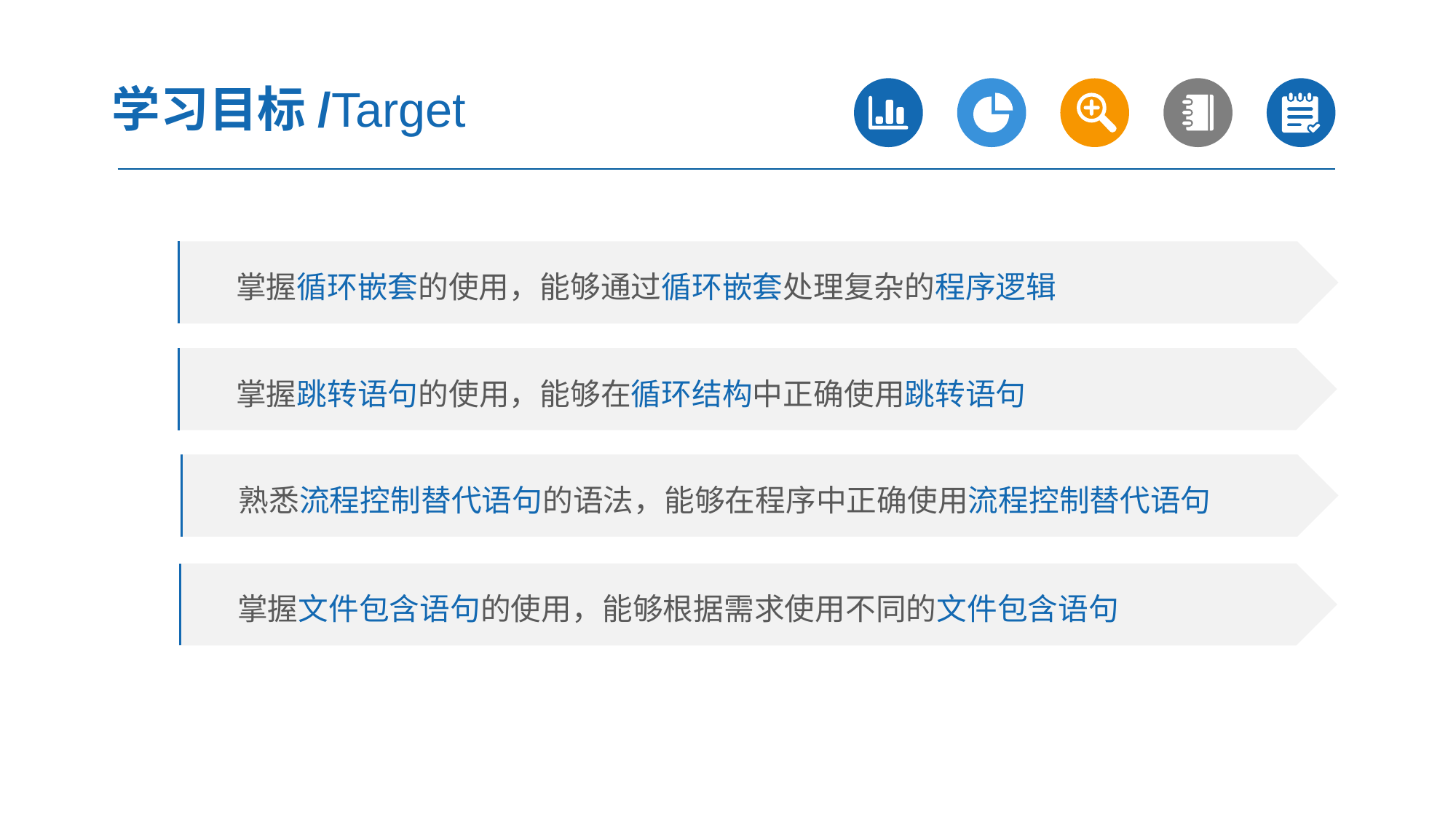

学习目标/Target
      掌握循环嵌套的使用，能够通过循环嵌套处理复杂的程序逻辑

      掌握跳转语句的使用，能够在循环结构中正确使用跳转语句

      熟悉流程控制替代语句的语法，能够在程序中正确使用流程控制替代语句

      掌握文件包含语句的使用，能够根据需求使用不同的文件包含语句